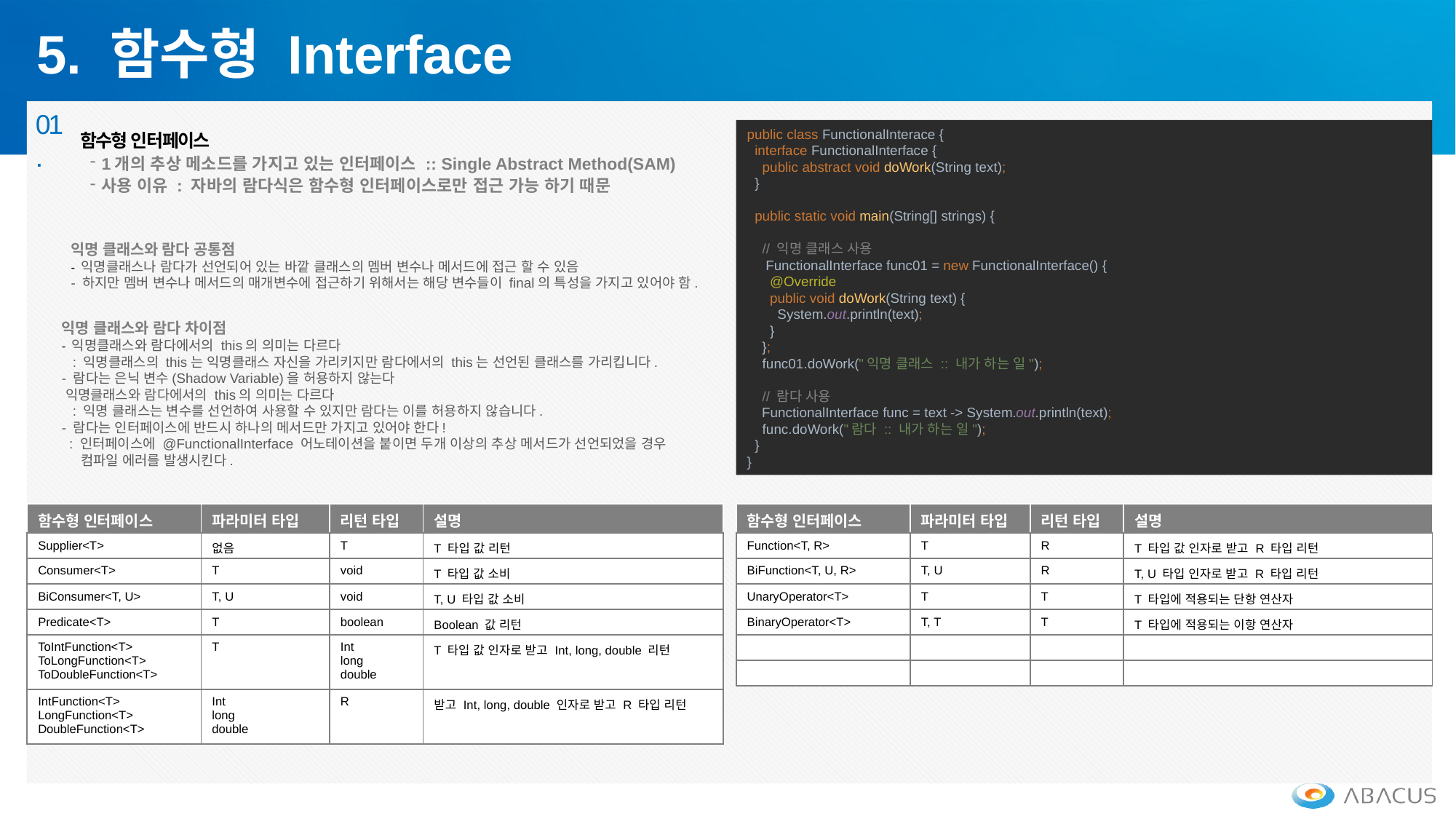

5. 함수형 Interface

01.
함수형 인터페이스
1개의 추상 메소드를 가지고 있는 인터페이스 :: Single Abstract Method(SAM)
사용 이유 : 자바의 람다식은 함수형 인터페이스로만 접근 가능 하기 때문

public class FunctionalInterace {
  interface FunctionalInterface {
    public abstract void doWork(String text);
  }
  public static void main(String[] strings) {
    // 익명 클래스 사용
    FunctionalInterface func01 = new FunctionalInterface() {
      @Override
      public void doWork(String text) {
        System.out.println(text);
      }
    };
    func01.doWork("익명 클래스 :: 내가 하는 일");
    // 람다 사용
   FunctionalInterface func = text -> System.out.println(text);
    func.doWork("람다 :: 내가 하는 일");
  }
}
익명 클래스와 람다 공통점
- 익명클래스나 람다가 선언되어 있는 바깥 클래스의 멤버 변수나 메서드에 접근 할 수 있음
- 하지만 멤버 변수나 메서드의 매개변수에 접근하기 위해서는 해당 변수들이 final의 특성을 가지고 있어야 함.
익명 클래스와 람다 차이점
- 익명클래스와 람다에서의 this의 의미는 다르다
  : 익명클래스의 this는 익명클래스 자신을 가리키지만 람다에서의 this는 선언된 클래스를 가리킵니다.
- 람다는 은닉 변수(Shadow Variable)을 허용하지 않는다
 익명클래스와 람다에서의 this의 의미는 다르다
  : 익명 클래스는 변수를 선언하여 사용할 수 있지만 람다는 이를 허용하지 않습니다.
- 람다는 인터페이스에 반드시 하나의 메서드만 가지고 있어야 한다!
  : 인터페이스에 @FunctionalInterface 어노테이션을 붙이면 두개 이상의 추상 메서드가 선언되었을 경우
     컴파일 에러를 발생시킨다.

| 함수형 인터페이스 | 파라미터 타입 | 리턴 타입 | 설명 |
| --- | --- | --- | --- |
| Supplier<T> | 없음 | T | T 타입 값 리턴 |
| Consumer<T> | T | void | T 타입 값 소비 |
| BiConsumer<T, U> | T, U | void | T, U 타입 값 소비 |
| Predicate<T> | T | boolean | Boolean 값 리턴 |
| ToIntFunction<T> ToLongFunction<T> ToDoubleFunction<T> | T | Int long double | T 타입 값 인자로 받고 Int, long, double 리턴 |
| IntFunction<T> LongFunction<T> DoubleFunction<T> | Int long double | R | 받고 Int, long, double 인자로 받고 R 타입 리턴 |
| 함수형 인터페이스 | 파라미터 타입 | 리턴 타입 | 설명 |
| --- | --- | --- | --- |
| Function<T, R> | T | R | T 타입 값 인자로 받고 R 타입 리턴 |
| BiFunction<T, U, R> | T, U | R | T, U 타입 인자로 받고 R 타입 리턴 |
| UnaryOperator<T> | T | T | T 타입에 적용되는 단항 연산자 |
| BinaryOperator<T> | T, T | T | T 타입에 적용되는 이항 연산자 |
|  |  |  |  |
|  |  |  |  |